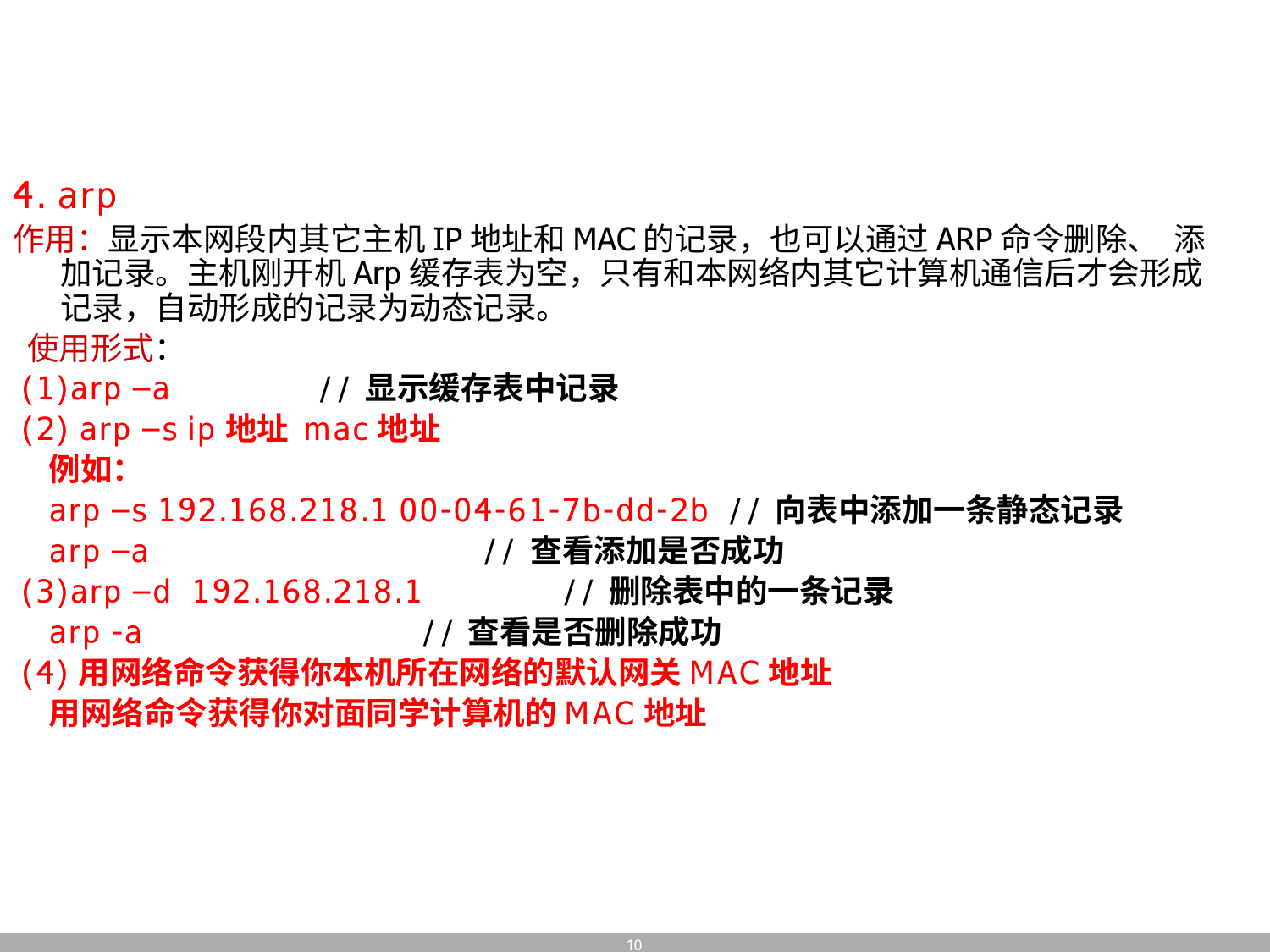

4. arp
作用：显示本网段内其它主机IP地址和MAC的记录，也可以通过ARP命令删除、  添加记录。主机刚开机Arp缓存表为空，只有和本网络内其它计算机通信后才会形成记录，自动形成的记录为动态记录。
 使用形式：
 (1)arp –a                //显示缓存表中记录
 (2) arp –s ip地址 mac地址
    例如：
    arp –s 192.168.218.1 00-04-61-7b-dd-2b  //向表中添加一条静态记录
    arp –a                                    //查看添加是否成功
 (3)arp –d  192.168.218.1               //删除表中的一条记录
    arp -a                              //查看是否删除成功
 (4)用网络命令获得你本机所在网络的默认网关MAC地址
    用网络命令获得你对面同学计算机的MAC地址